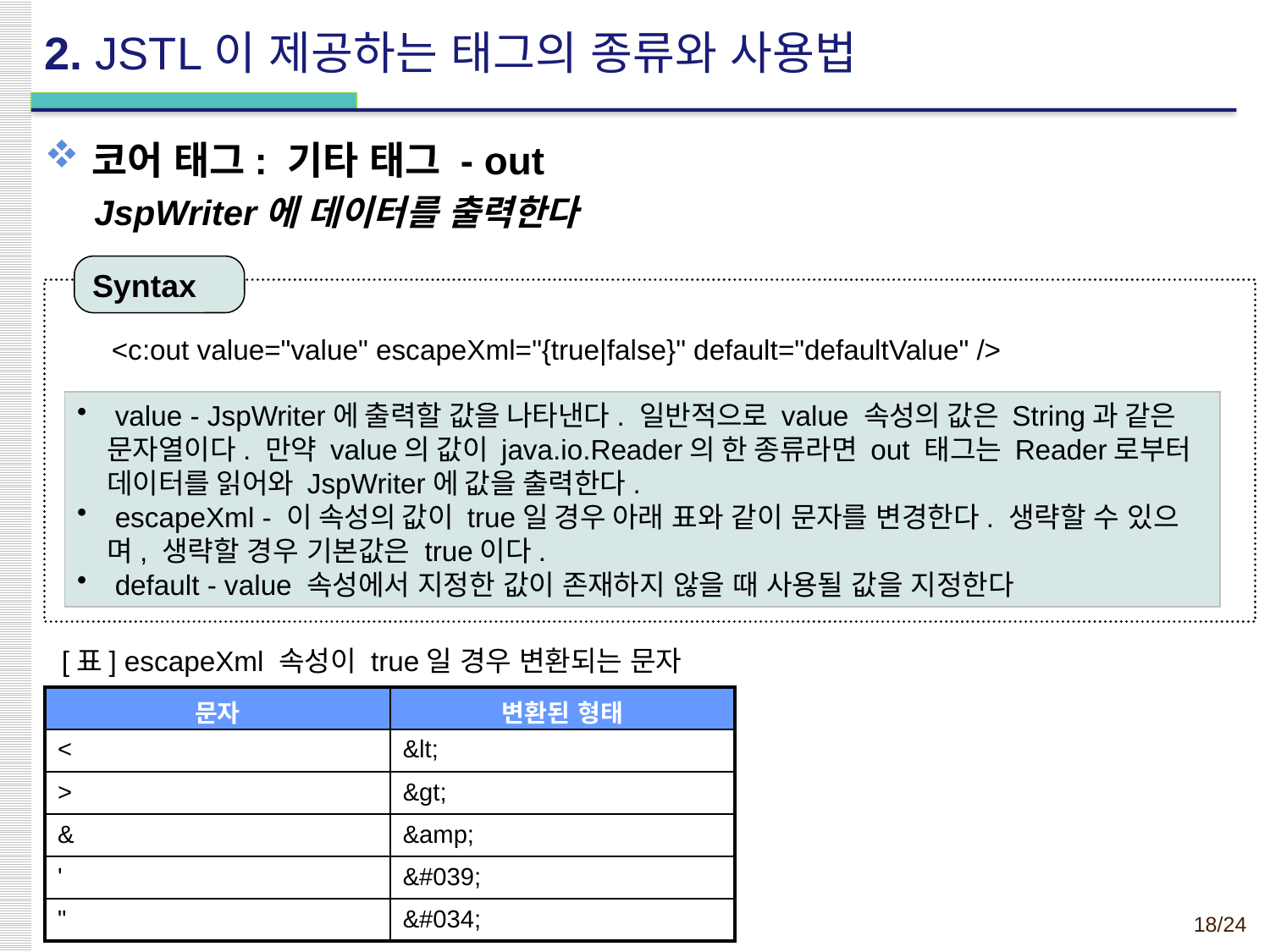

# 2. JSTL이 제공하는 태그의 종류와 사용법
코어 태그: 기타 태그 - out

JspWriter에 데이터를 출력한다

Syntax

<c:out value="value" escapeXml="{true|false}" default="defaultValue" />
 value - JspWriter에 출력할 값을 나타낸다. 일반적으로 value 속성의 값은 String과 같은 문자열이다. 만약 value의 값이 java.io.Reader의 한 종류라면 out 태그는 Reader로부터 데이터를 읽어와 JspWriter에 값을 출력한다.
 escapeXml - 이 속성의 값이 true일 경우 아래 표와 같이 문자를 변경한다. 생략할 수 있으며, 생략할 경우 기본값은 true이다.
 default - value 속성에서 지정한 값이 존재하지 않을 때 사용될 값을 지정한다
[표] escapeXml 속성이 true일 경우 변환되는 문자
| 문자 | 변환된 형태 |
| --- | --- |
| < | &lt; |
| > | &gt; |
| & | &amp; |
| ' | &#039; |
| " | &#034; |